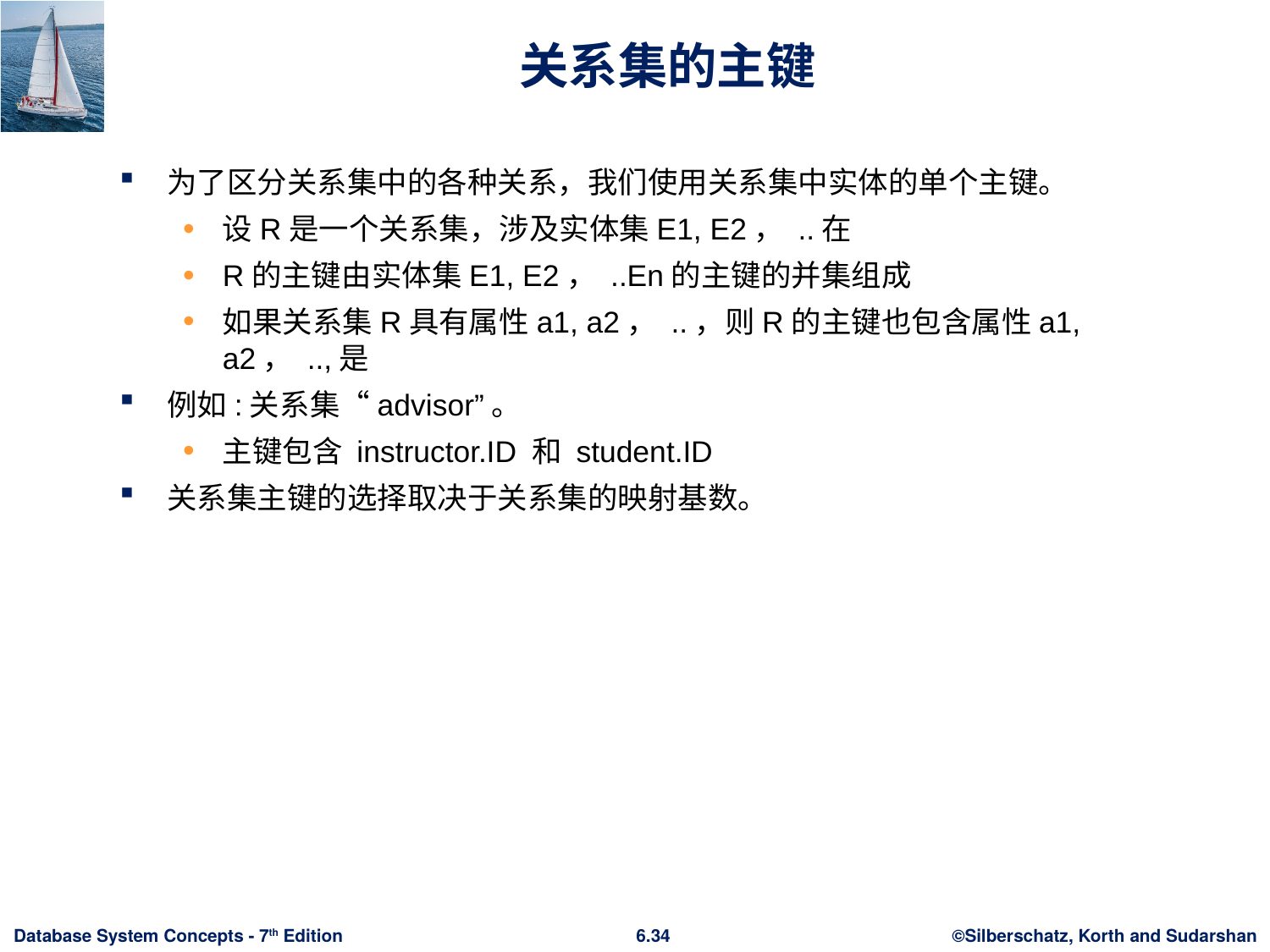

# 关系集的主键
为了区分关系集中的各种关系，我们使用关系集中实体的单个主键。
设R是一个关系集，涉及实体集E1, E2， ..在
R的主键由实体集E1, E2， ..En的主键的并集组成
如果关系集R具有属性a1, a2， ..，则R的主键也包含属性a1, a2， ..,是
例如:关系集“advisor”。
主键包含 instructor.ID 和 student.ID
关系集主键的选择取决于关系集的映射基数。